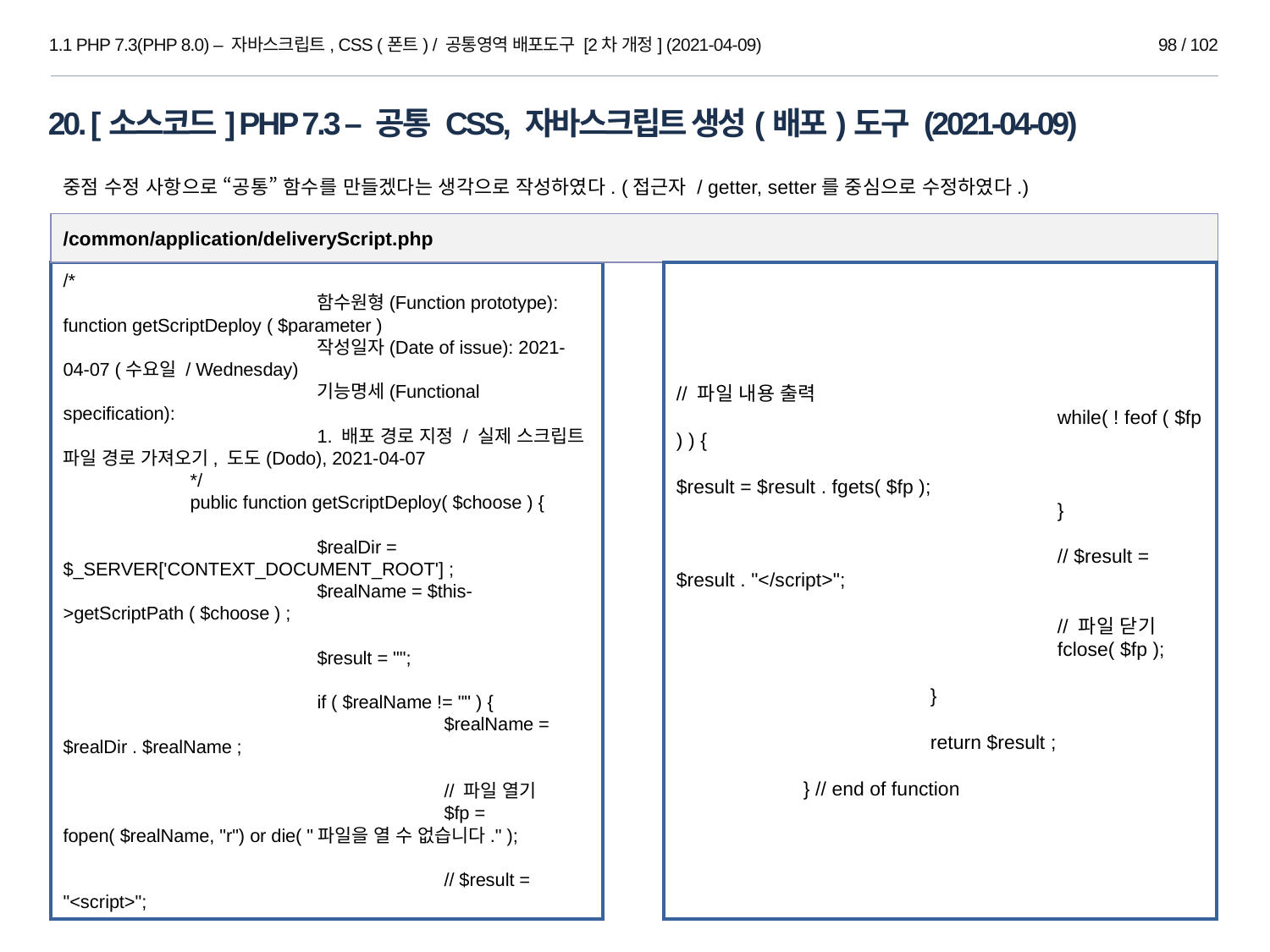

1.1 PHP 7.3(PHP 8.0) – 자바스크립트, CSS (폰트) / 공통영역 배포도구 [2차 개정] (2021-04-09)
98 / 102

20. [소스코드] PHP 7.3 – 공통 CSS, 자바스크립트 생성(배포)도구 (2021-04-09)
중점 수정 사항으로 “공통” 함수를 만들겠다는 생각으로 작성하였다. (접근자 / getter, setter를 중심으로 수정하였다.)
/common/application/deliveryScript.php
// 파일 내용 출력
			while( ! feof ( $fp ) ) {
				$result = $result . fgets( $fp );
			}

			// $result = $result . "</script>";

			// 파일 닫기
			fclose( $fp );

		}

		return $result ;

	} // end of function
/*
		함수원형(Function prototype): function getScriptDeploy ( $parameter )
		작성일자(Date of issue): 2021-04-07 (수요일 / Wednesday)
		기능명세(Functional specification):
		1. 배포 경로 지정 / 실제 스크립트 파일 경로 가져오기, 도도(Dodo), 2021-04-07
	*/
	public function getScriptDeploy( $choose ) {

		$realDir = $_SERVER['CONTEXT_DOCUMENT_ROOT'] ;
		$realName = $this->getScriptPath ( $choose ) ;

		$result = "";

		if ( $realName != "" ) {
			$realName = $realDir . $realName ;

			// 파일 열기
			$fp = fopen( $realName, "r") or die( "파일을 열 수 없습니다." );

			// $result = "<script>";